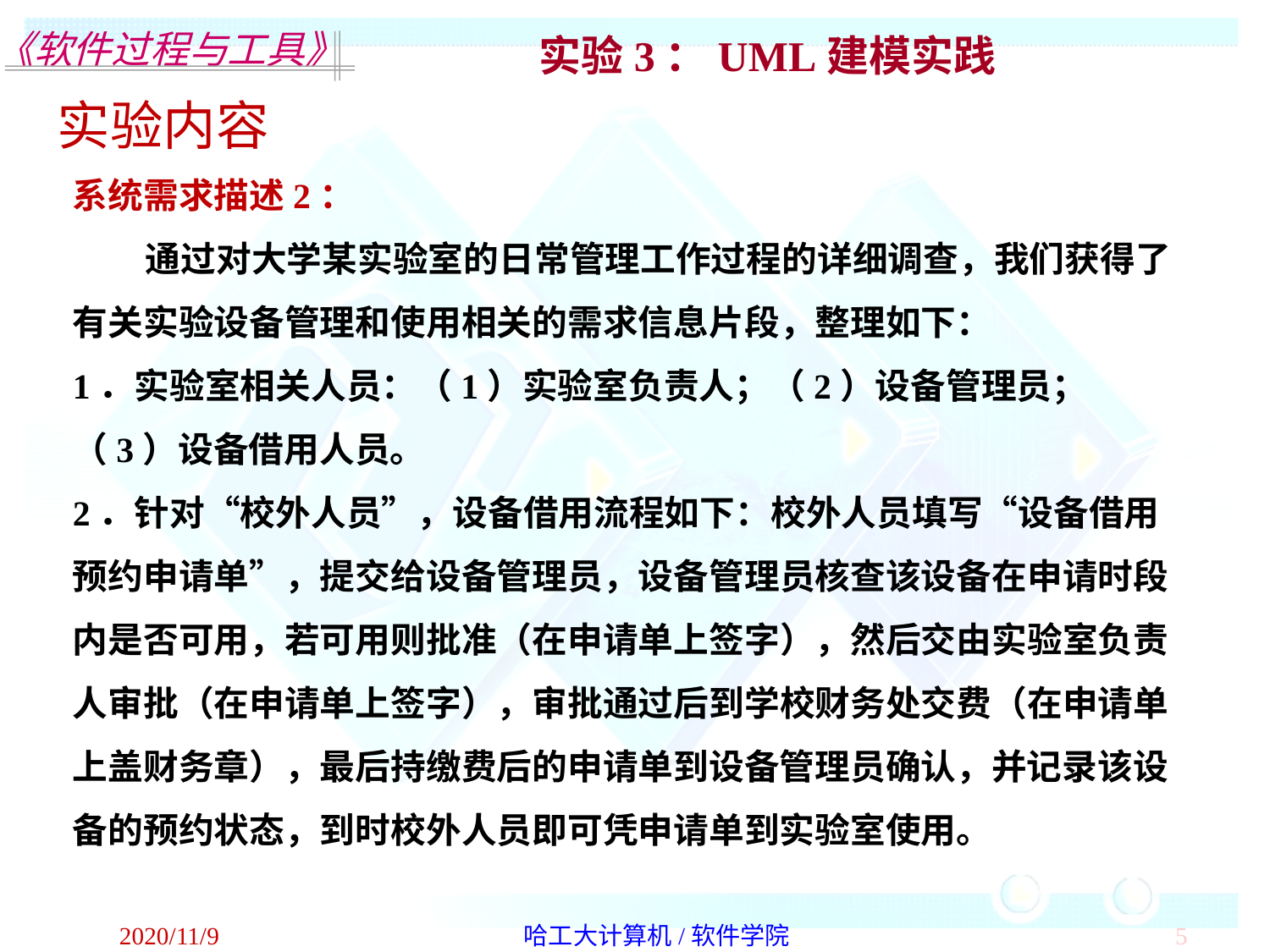

实验3：UML建模实践
实验内容

系统需求描述2：
        通过对大学某实验室的日常管理工作过程的详细调查，我们获得了有关实验设备管理和使用相关的需求信息片段，整理如下：
1．实验室相关人员：（1）实验室负责人；（2）设备管理员；（3）设备借用人员。
2．针对“校外人员”，设备借用流程如下：校外人员填写“设备借用预约申请单”，提交给设备管理员，设备管理员核查该设备在申请时段内是否可用，若可用则批准（在申请单上签字），然后交由实验室负责人审批（在申请单上签字），审批通过后到学校财务处交费（在申请单上盖财务章），最后持缴费后的申请单到设备管理员确认，并记录该设备的预约状态，到时校外人员即可凭申请单到实验室使用。